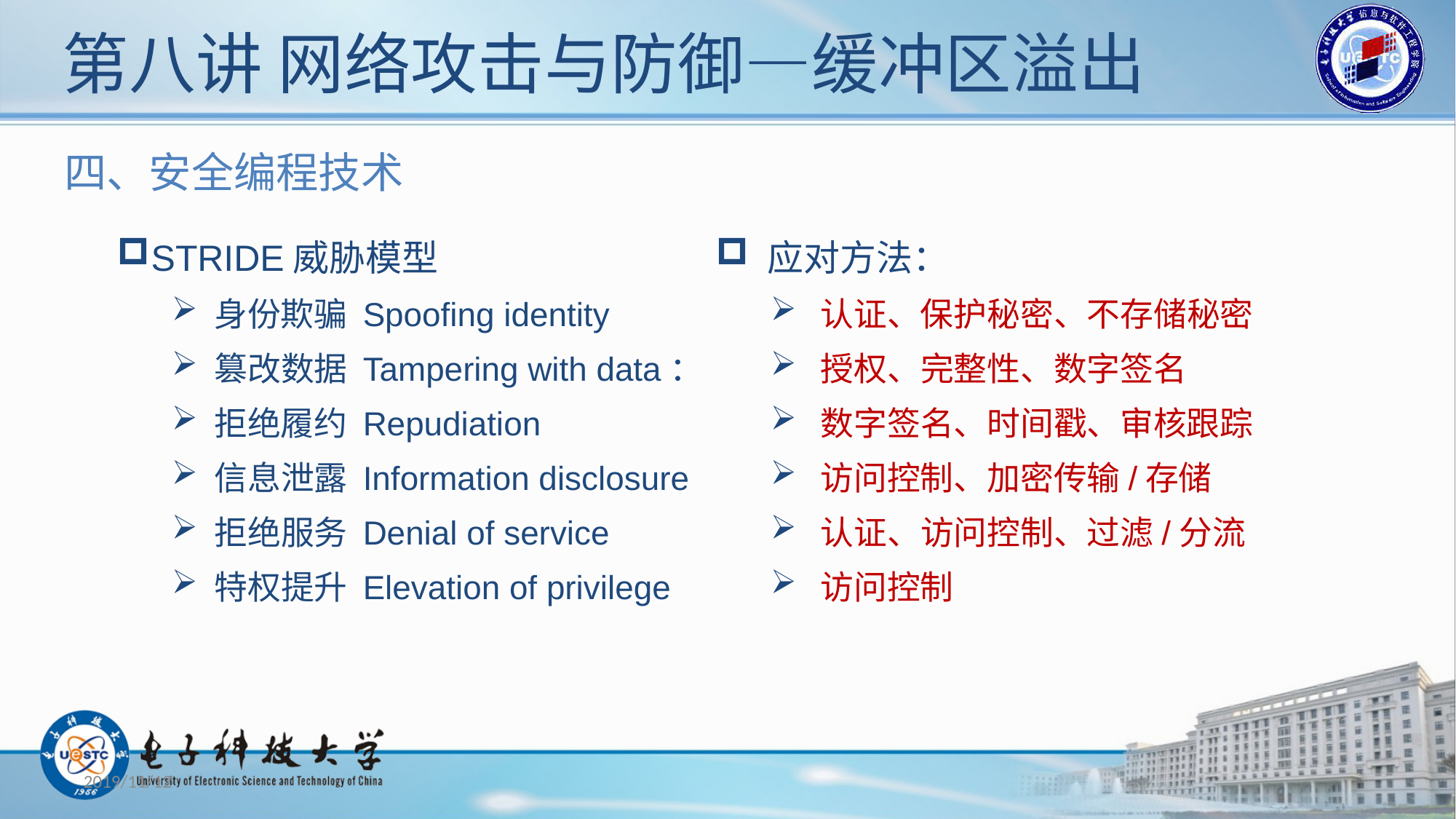

# 第八讲 网络攻击与防御—缓冲区溢出
四、安全编程技术
 应对方法：
  认证、保护秘密、不存储秘密
  授权、完整性、数字签名
  数字签名、时间戳、审核跟踪
  访问控制、加密传输/存储
  认证、访问控制、过滤/分流
  访问控制
STRIDE威胁模型
 身份欺骗 Spoofing identity
 篡改数据 Tampering with data：
 拒绝履约 Repudiation
 信息泄露 Information disclosure
 拒绝服务 Denial of service
 特权提升 Elevation of privilege
2019/11/12